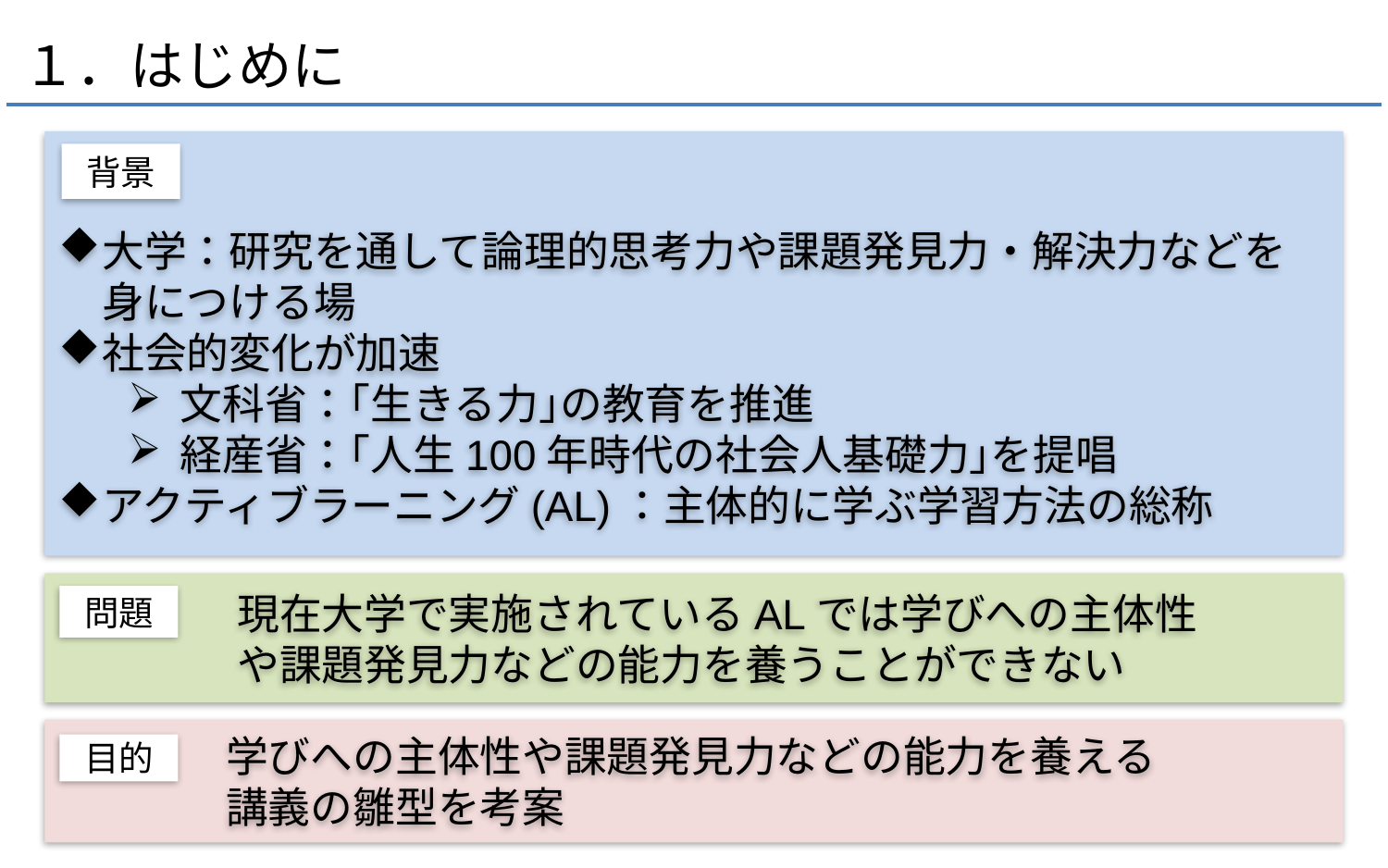

１．はじめに

背景
大学：研究を通して論理的思考力や課題発見力・解決力などを
身につける場
社会的変化が加速
文科省：｢生きる力｣の教育を推進
経産省：｢人生100年時代の社会人基礎力｣を提唱
アクティブラーニング(AL)：主体的に学ぶ学習方法の総称
現在大学で実施されているALでは学びへの主体性や課題発見力などの能力を養うことができない

問題

学びへの主体性や課題発見力などの能力を養える
講義の雛型を考案
目的